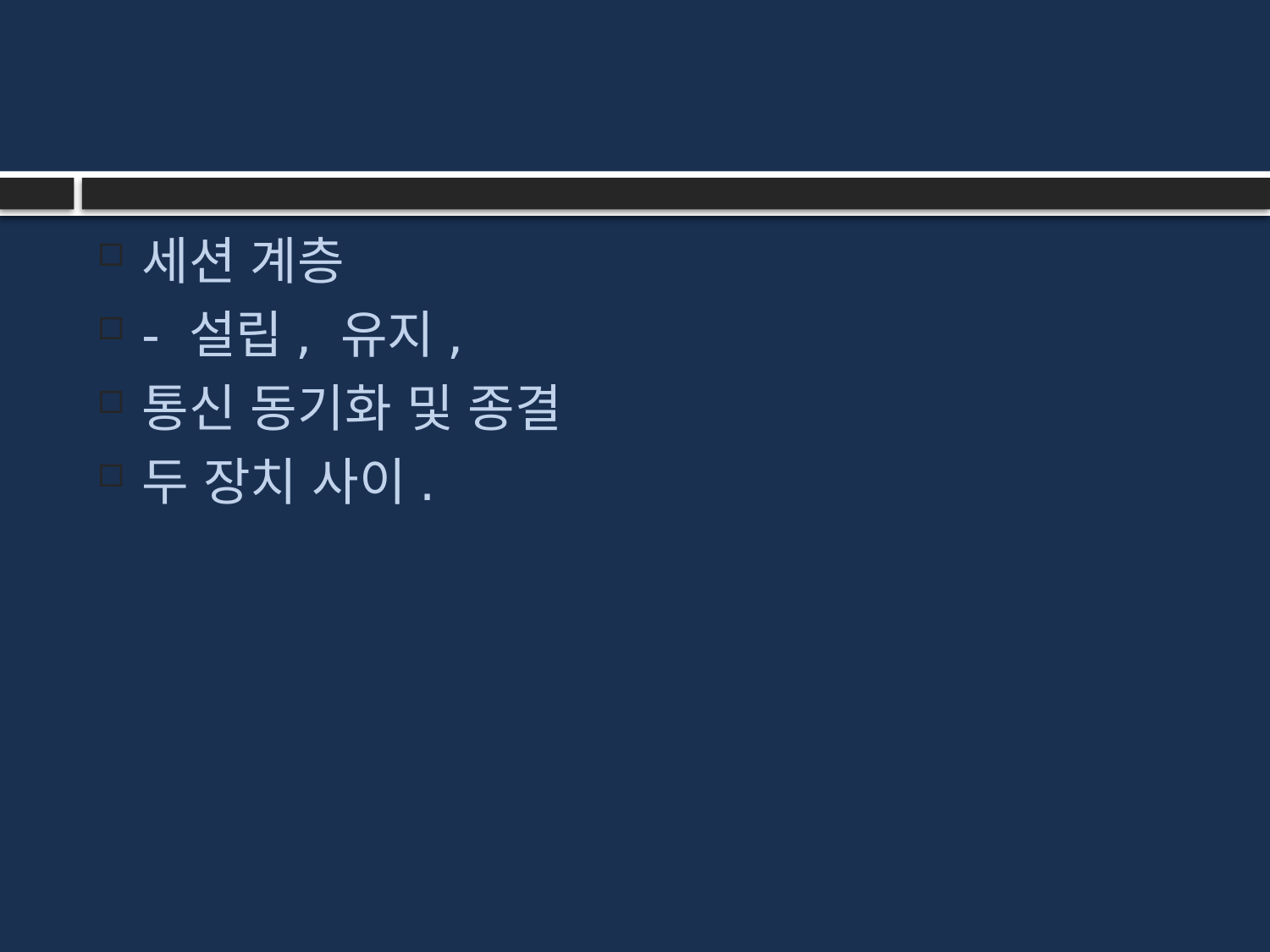

#
세션 계층
- 설립, 유지,
통신 동기화 및 종결
두 장치 사이.